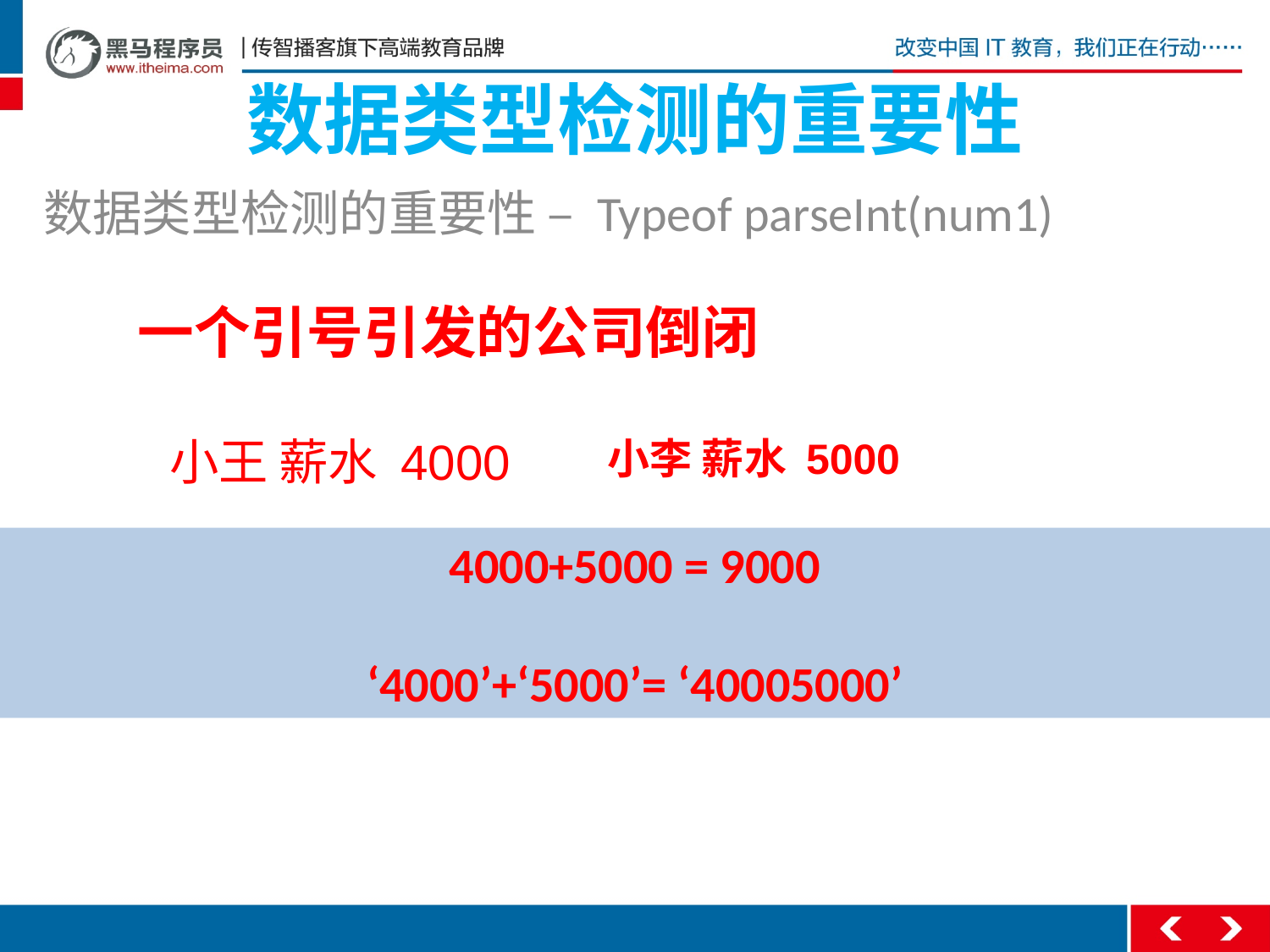

# 数据类型检测的重要性
数据类型检测的重要性 – Typeof parseInt(num1)

一个引号引发的公司倒闭
小王 薪水 4000
小李 薪水 5000
4000+5000 = 9000

‘4000’+‘5000’= ‘40005000’